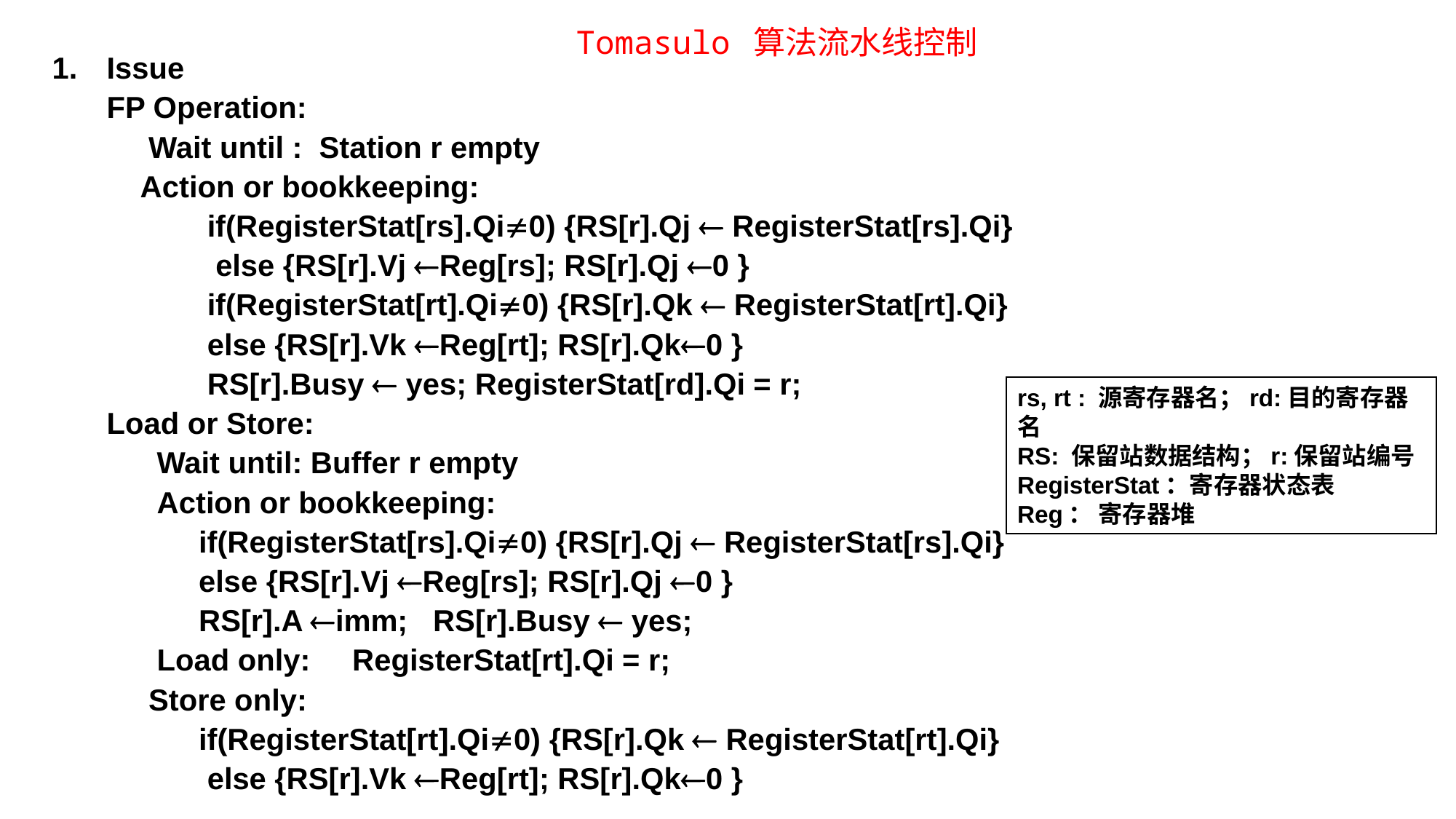

# Tomasulo 算法流水线控制
Issue
FP Operation:
     Wait until :  Station r empty
    Action or bookkeeping:
            if(RegisterStat[rs].Qi≠0) {RS[r].Qj ← RegisterStat[rs].Qi}
             else {RS[r].Vj ←Reg[rs]; RS[r].Qj ←0 }
            if(RegisterStat[rt].Qi≠0) {RS[r].Qk ← RegisterStat[rt].Qi}
            else {RS[r].Vk ←Reg[rt]; RS[r].Qk←0 }
            RS[r].Busy ← yes; RegisterStat[rd].Qi = r;
Load or Store:
      Wait until: Buffer r empty
      Action or bookkeeping:
           if(RegisterStat[rs].Qi≠0) {RS[r].Qj ← RegisterStat[rs].Qi}
           else {RS[r].Vj ←Reg[rs]; RS[r].Qj ←0 }
           RS[r].A ←imm;   RS[r].Busy ← yes;
      Load only:     RegisterStat[rt].Qi = r;
     Store only:
           if(RegisterStat[rt].Qi≠0) {RS[r].Qk ← RegisterStat[rt].Qi}
            else {RS[r].Vk ←Reg[rt]; RS[r].Qk←0 }

rs, rt : 源寄存器名；rd:目的寄存器名
RS: 保留站数据结构；r:保留站编号
RegisterStat：寄存器状态表
Reg： 寄存器堆